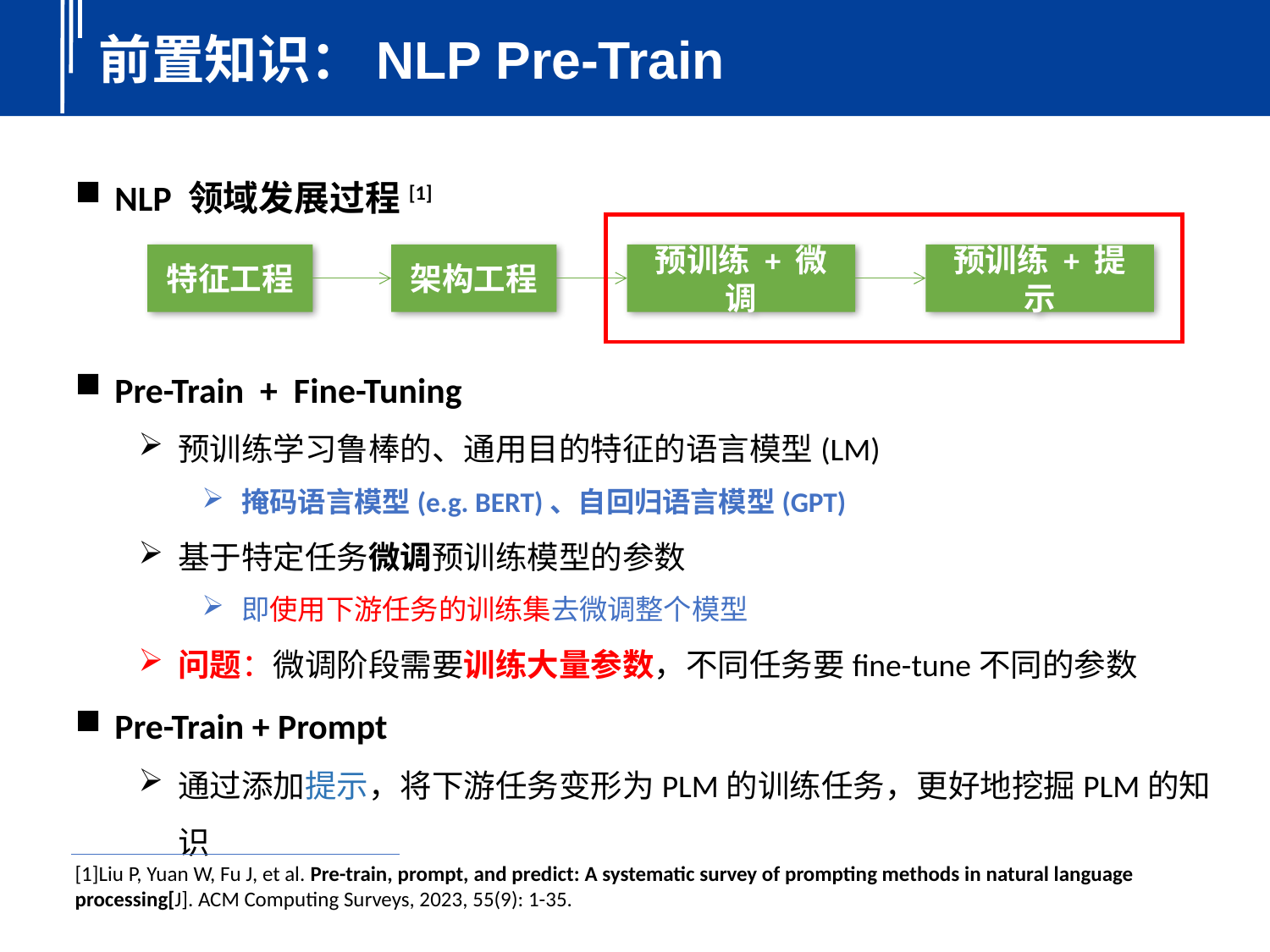

前置知识：NLP Pre-Train
NLP 领域发展过程[1]

特征工程
架构工程
预训练 + 微调
预训练 + 提示
Pre-Train  +  Fine-Tuning
预训练学习鲁棒的、通用目的特征的语言模型(LM)
掩码语言模型(e.g. BERT)、自回归语言模型(GPT)
基于特定任务微调预训练模型的参数
即使用下游任务的训练集去微调整个模型
问题：微调阶段需要训练大量参数，不同任务要fine-tune不同的参数
Pre-Train + Prompt
通过添加提示，将下游任务变形为PLM的训练任务，更好地挖掘PLM的知识
[1]Liu P, Yuan W, Fu J, et al. Pre-train, prompt, and predict: A systematic survey of prompting methods in natural language processing[J]. ACM Computing Surveys, 2023, 55(9): 1-35.
4